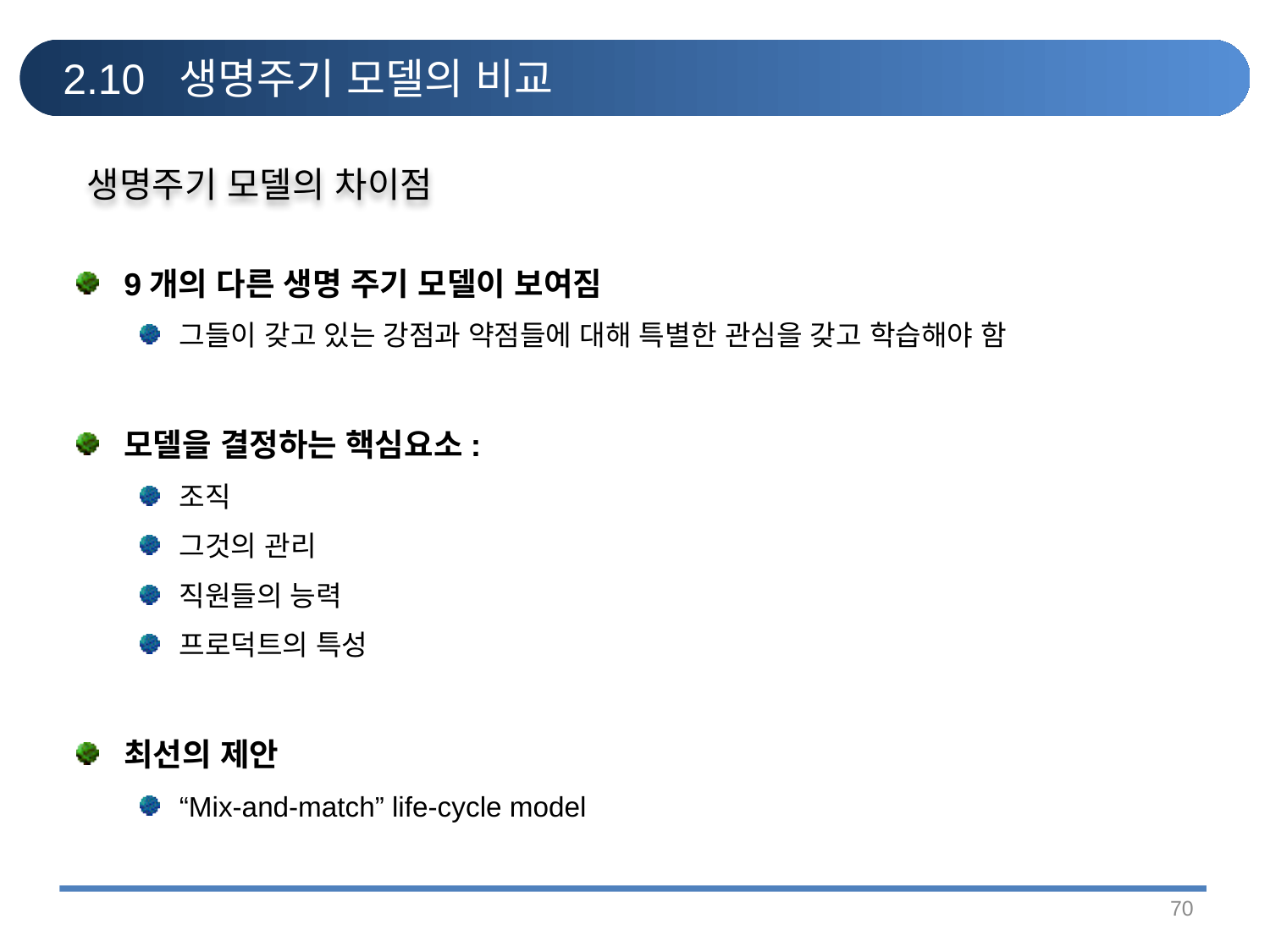

# 2.10  생명주기 모델의 비교
생명주기 모델의 차이점
9개의 다른 생명 주기 모델이 보여짐
그들이 갖고 있는 강점과 약점들에 대해 특별한 관심을 갖고 학습해야 함

모델을 결정하는 핵심요소:
조직
그것의 관리
직원들의 능력
프로덕트의 특성

최선의 제안
“Mix-and-match” life-cycle model
70